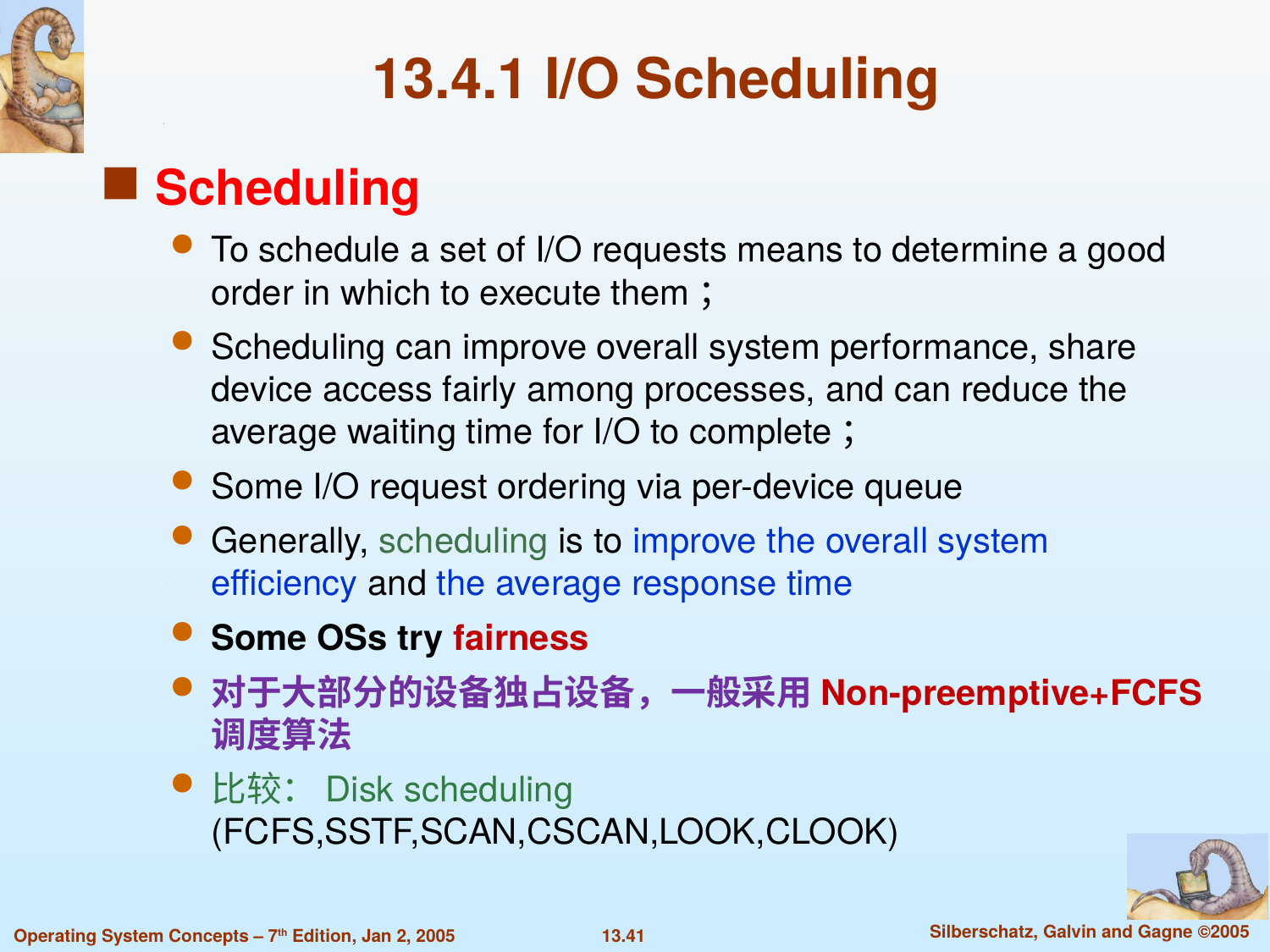

13.4.1 I/O Scheduling
Scheduling
To schedule a set of I/O requests means to determine a good order in which to execute them；
Scheduling can improve overall system performance, share device access fairly among processes, and can reduce the average waiting time for I/O to complete；
Some I/O request ordering via per-device queue
Generally, scheduling is to improve the overall system efficiency and the average response time
Some OSs try fairness
对于大部分的设备独占设备，一般采用Non-preemptive+FCFS调度算法
比较：Disk scheduling  (FCFS,SSTF,SCAN,CSCAN,LOOK,CLOOK)